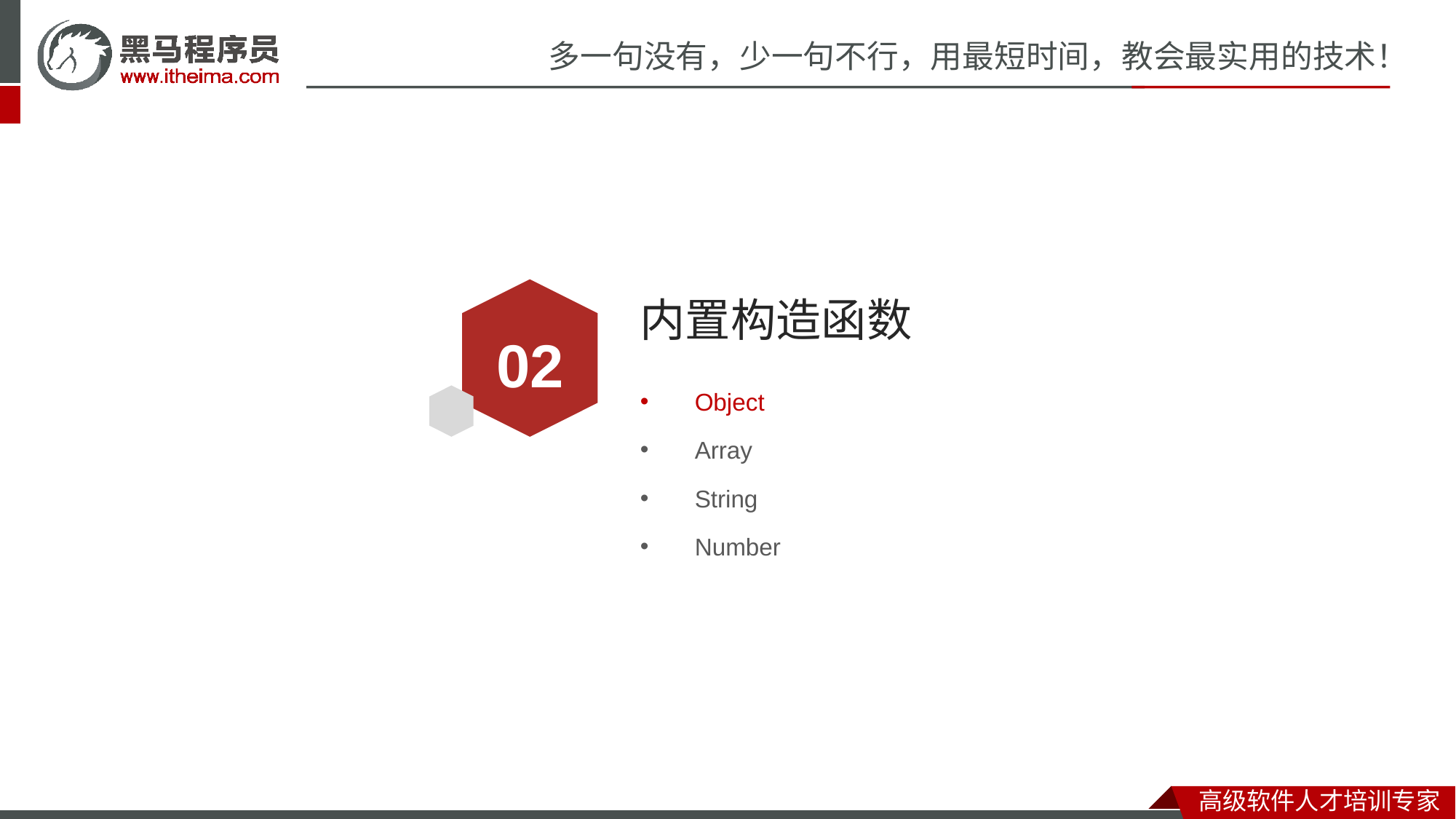

# 内置构造函数
02
Object
Array
String
Number